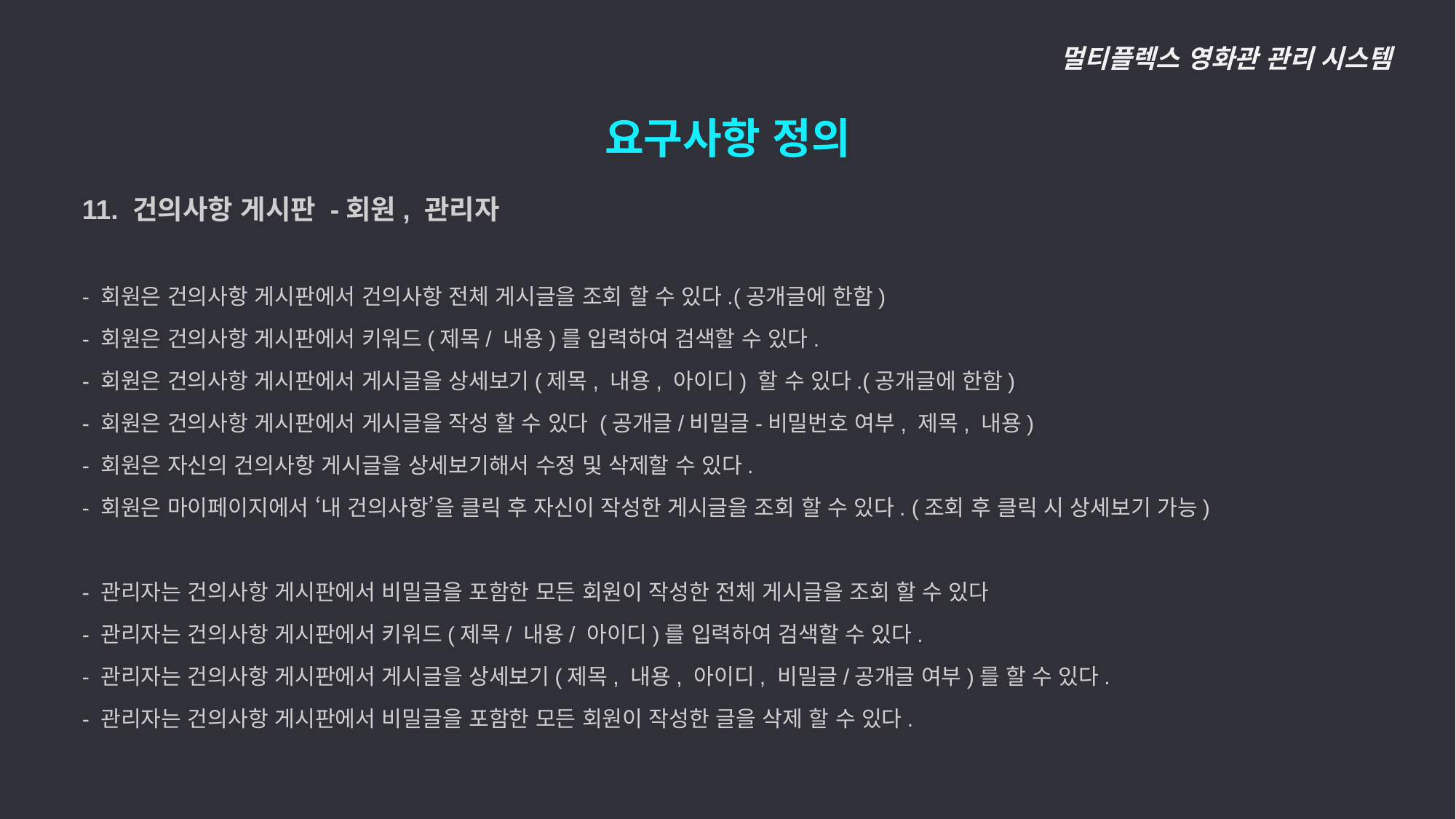

멀티플렉스 영화관 관리 시스템
요구사항 정의
11. 건의사항 게시판 -회원, 관리자

- 회원은 건의사항 게시판에서 건의사항 전체 게시글을 조회 할 수 있다.(공개글에 한함)
- 회원은 건의사항 게시판에서 키워드(제목/ 내용)를 입력하여 검색할 수 있다.
- 회원은 건의사항 게시판에서 게시글을 상세보기(제목, 내용, 아이디) 할 수 있다.(공개글에 한함)
- 회원은 건의사항 게시판에서 게시글을 작성 할 수 있다 (공개글/비밀글-비밀번호 여부, 제목, 내용)
- 회원은 자신의 건의사항 게시글을 상세보기해서 수정 및 삭제할 수 있다.
- 회원은 마이페이지에서 ‘내 건의사항’을 클릭 후 자신이 작성한 게시글을 조회 할 수 있다. (조회 후 클릭 시 상세보기 가능)

- 관리자는 건의사항 게시판에서 비밀글을 포함한 모든 회원이 작성한 전체 게시글을 조회 할 수 있다
- 관리자는 건의사항 게시판에서 키워드(제목/ 내용/ 아이디)를 입력하여 검색할 수 있다.
- 관리자는 건의사항 게시판에서 게시글을 상세보기(제목, 내용, 아이디, 비밀글/공개글 여부)를 할 수 있다.
- 관리자는 건의사항 게시판에서 비밀글을 포함한 모든 회원이 작성한 글을 삭제 할 수 있다.